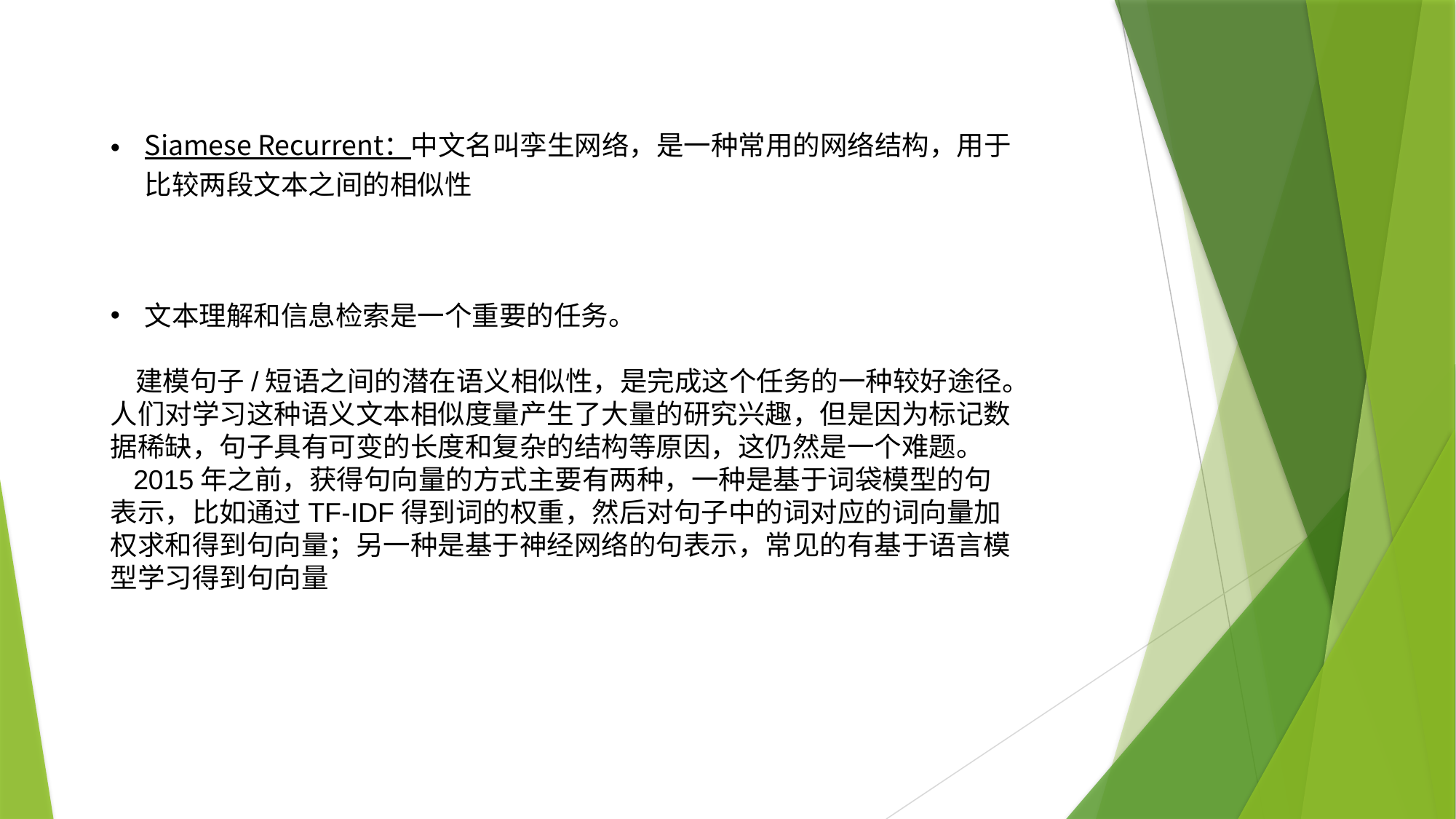

Siamese Recurrent：中文名叫孪生网络，是一种常用的网络结构，用于比较两段文本之间的相似性

文本理解和信息检索是一个重要的任务。

   建模句子/短语之间的潜在语义相似性，是完成这个任务的一种较好途径。人们对学习这种语义文本相似度量产生了大量的研究兴趣，但是因为标记数据稀缺，句子具有可变的长度和复杂的结构等原因，这仍然是一个难题。
   2015年之前，获得句向量的方式主要有两种，一种是基于词袋模型的句表示，比如通过TF-IDF得到词的权重，然后对句子中的词对应的词向量加权求和得到句向量；另一种是基于神经网络的句表示，常见的有基于语言模型学习得到句向量